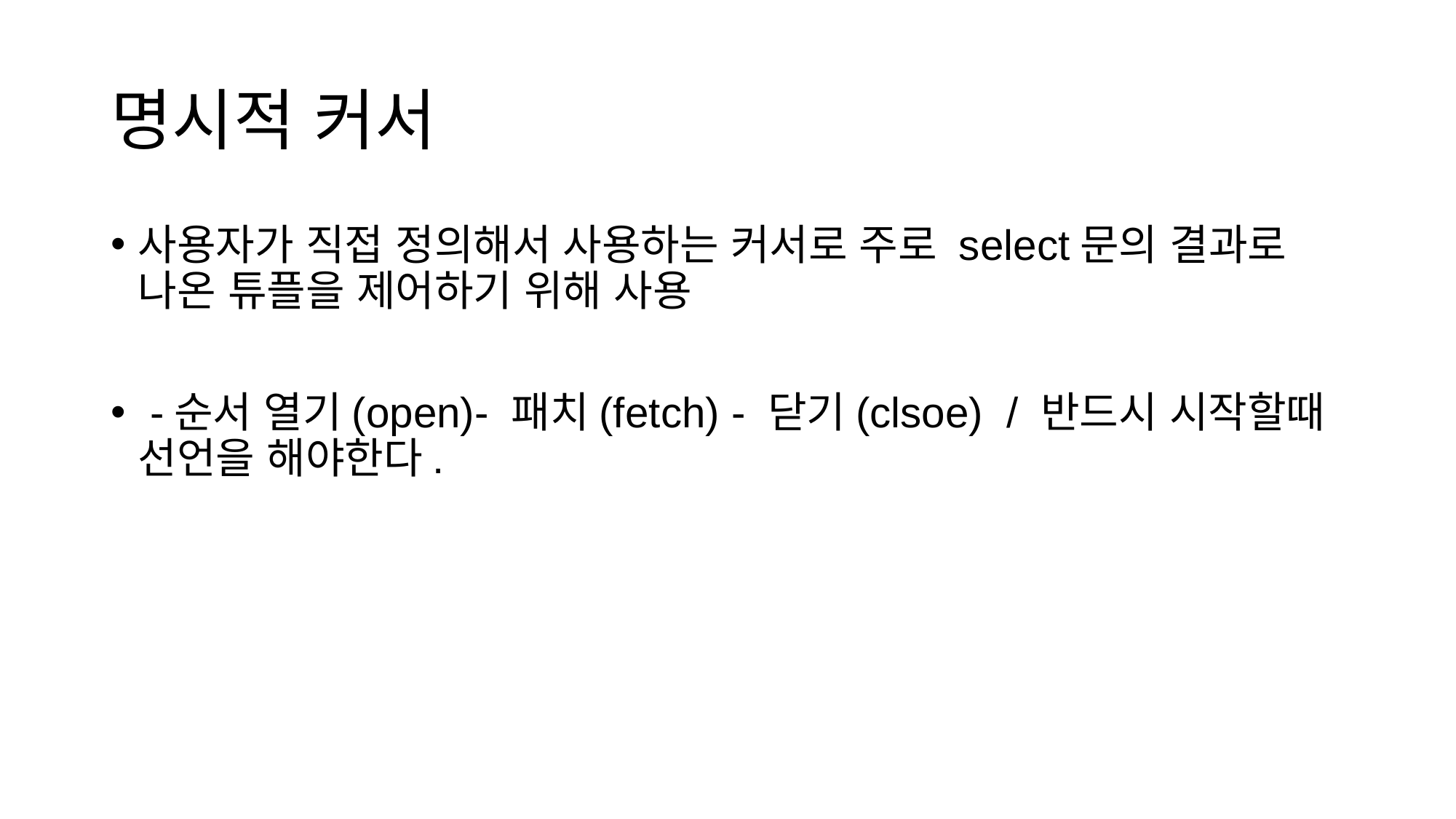

# 명시적 커서
사용자가 직접 정의해서 사용하는 커서로 주로 select문의 결과로 나온 튜플을 제어하기 위해 사용

 -순서 열기(open)- 패치(fetch) - 닫기(clsoe)  / 반드시 시작할때 선언을 해야한다.